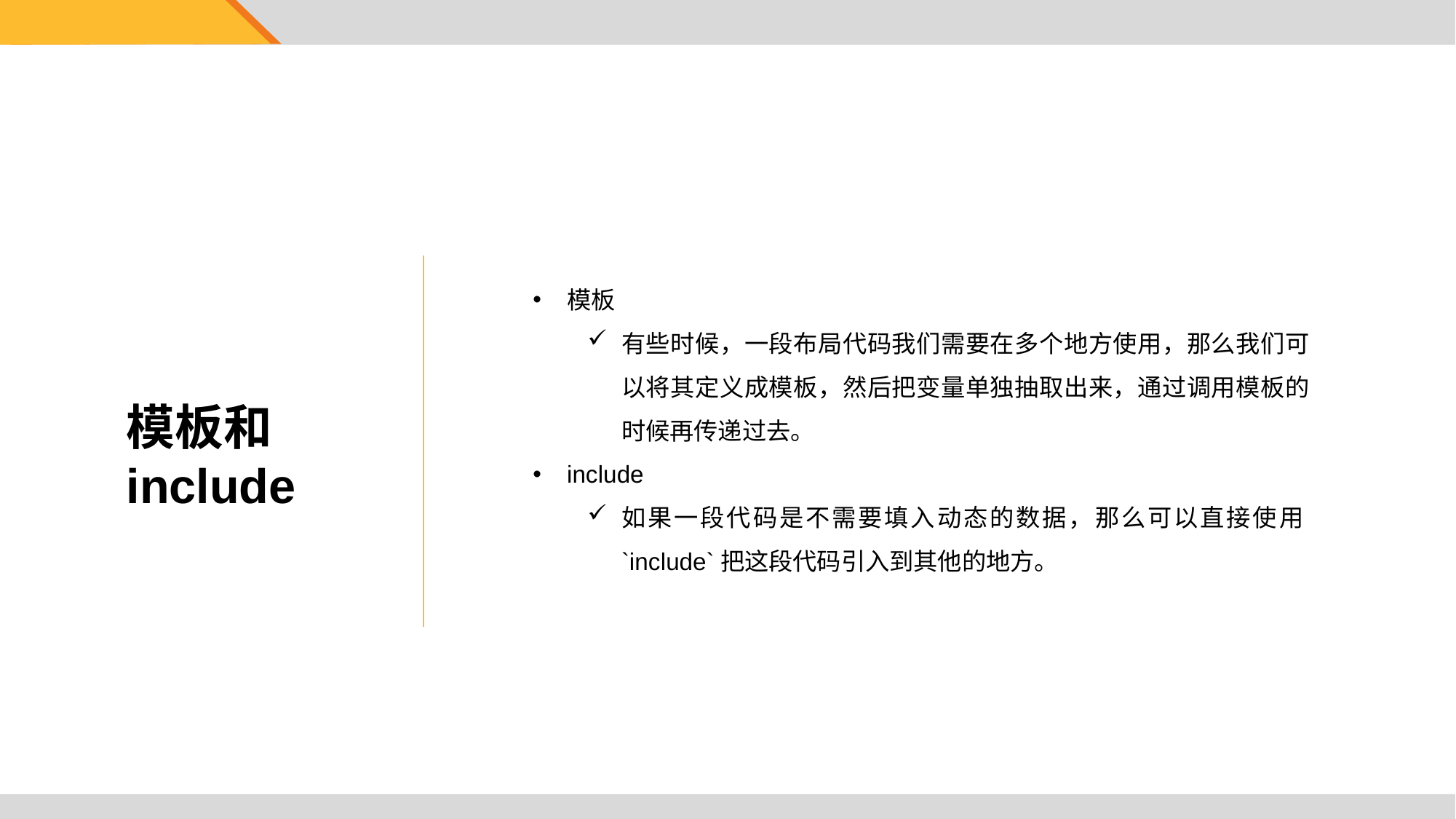

模板
有些时候，一段布局代码我们需要在多个地方使用，那么我们可以将其定义成模板，然后把变量单独抽取出来，通过调用模板的时候再传递过去。
include
如果一段代码是不需要填入动态的数据，那么可以直接使用`include`把这段代码引入到其他的地方。
模板和include